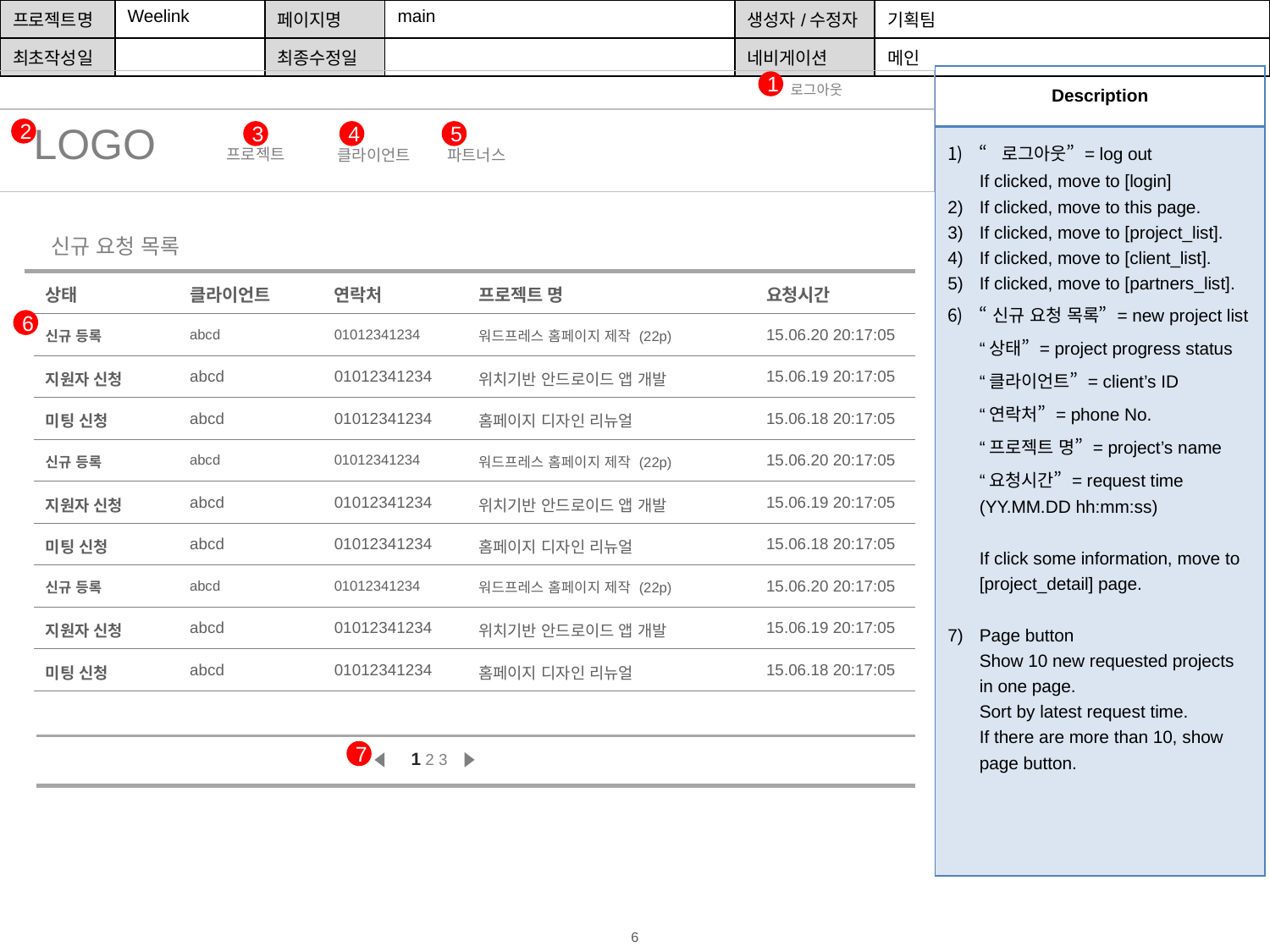

| 프로젝트명 | Weelink | 페이지명 | main | 생성자/수정자 | 기획팀 |
| --- | --- | --- | --- | --- | --- |
| 최초작성일 |  | 최종수정일 |  | 네비게이션 | 메인 |
| Description |
| --- |
| “로그아웃” = log out If clicked, move to [login] If clicked, move to this page. If clicked, move to [project\_list]. If clicked, move to [client\_list]. If clicked, move to [partners\_list]. “신규 요청 목록” = new project list “상태” = project progress status “클라이언트” = client’s ID “연락처” = phone No. “프로젝트 명” = project’s name “요청시간” = request time (YY.MM.DD hh:mm:ss) If click some information, move to [project\_detail] page. Page button Show 10 new requested projects in one page. Sort by latest request time. If there are more than 10, show page button. |

1
로그아웃

LOGO
2
3
4
5
프로젝트
클라이언트
파트너스
신규 요청 목록
| 상태 | 클라이언트 | 연락처 | 프로젝트 명 | 요청시간 |
| --- | --- | --- | --- | --- |
| 신규 등록 | abcd | 01012341234 | 워드프레스 홈페이지 제작 (22p) | 15.06.20 20:17:05 |
| 지원자 신청 | abcd | 01012341234 | 위치기반 안드로이드 앱 개발 | 15.06.19 20:17:05 |
| 미팅 신청 | abcd | 01012341234 | 홈페이지 디자인 리뉴얼 | 15.06.18 20:17:05 |
| 신규 등록 | abcd | 01012341234 | 워드프레스 홈페이지 제작 (22p) | 15.06.20 20:17:05 |
| 지원자 신청 | abcd | 01012341234 | 위치기반 안드로이드 앱 개발 | 15.06.19 20:17:05 |
| 미팅 신청 | abcd | 01012341234 | 홈페이지 디자인 리뉴얼 | 15.06.18 20:17:05 |
| 신규 등록 | abcd | 01012341234 | 워드프레스 홈페이지 제작 (22p) | 15.06.20 20:17:05 |
| 지원자 신청 | abcd | 01012341234 | 위치기반 안드로이드 앱 개발 | 15.06.19 20:17:05 |
| 미팅 신청 | abcd | 01012341234 | 홈페이지 디자인 리뉴얼 | 15.06.18 20:17:05 |
|  |  |  |  |  |
6
7
1 2 3